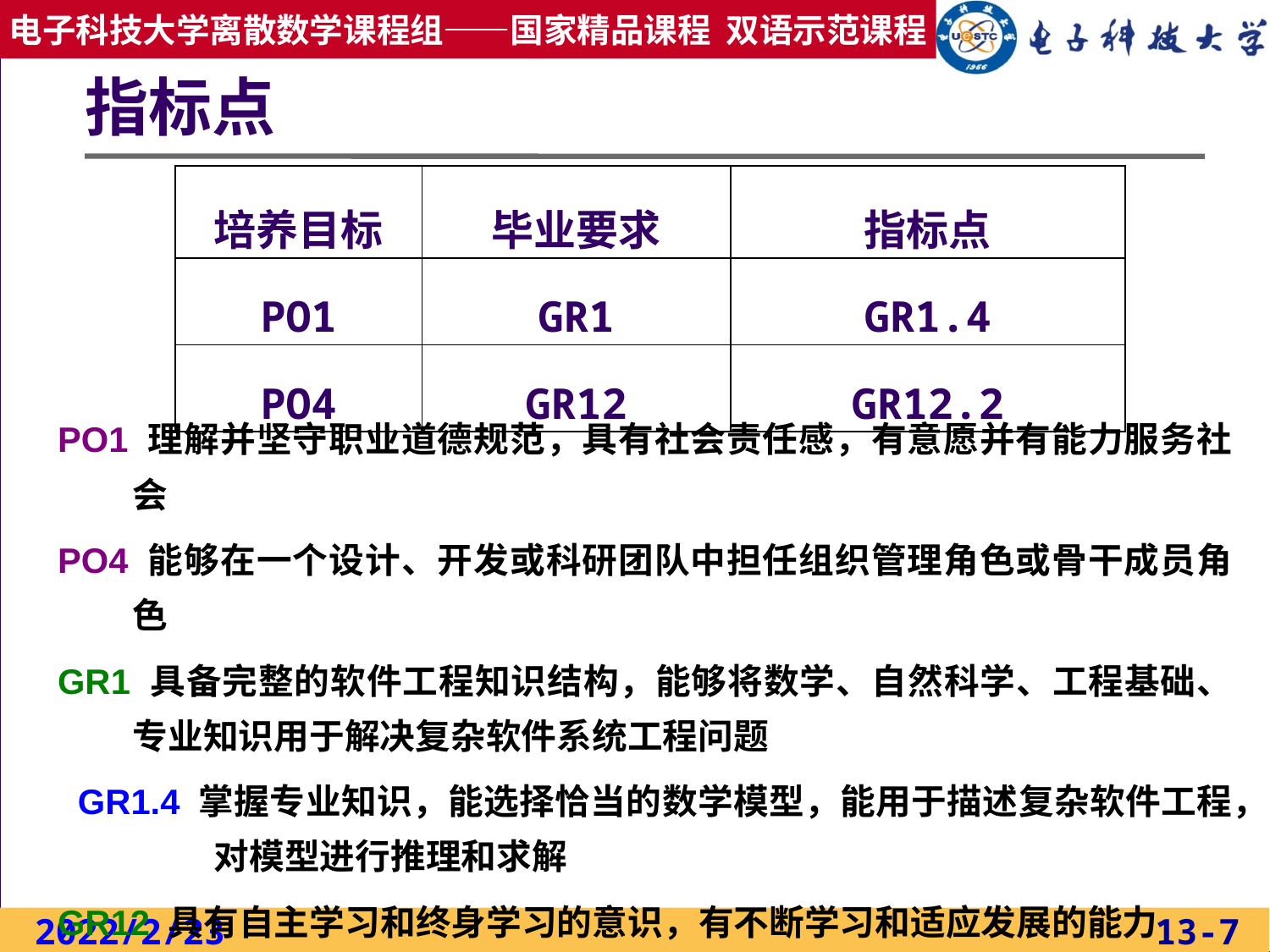

# 指标点
| 培养目标 | 毕业要求 | 指标点 |
| --- | --- | --- |
| PO1 | GR1 | GR1.4 |
| PO4 | GR12 | GR12.2 |
PO1 理解并坚守职业道德规范，具有社会责任感，有意愿并有能力服务社会
PO4 能够在一个设计、开发或科研团队中担任组织管理角色或骨干成员角色
GR1 具备完整的软件工程知识结构，能够将数学、自然科学、工程基础、专业知识用于解决复杂软件系统工程问题
  GR1.4 掌握专业知识，能选择恰当的数学模型，能用于描述复杂软件工程，  对模型进行推理和求解
GR12 具有自主学习和终身学习的意识，有不断学习和适应发展的能力
  GR12.2 掌握自主学习的方法，了解拓展知识和能力的途径
2022/2/23